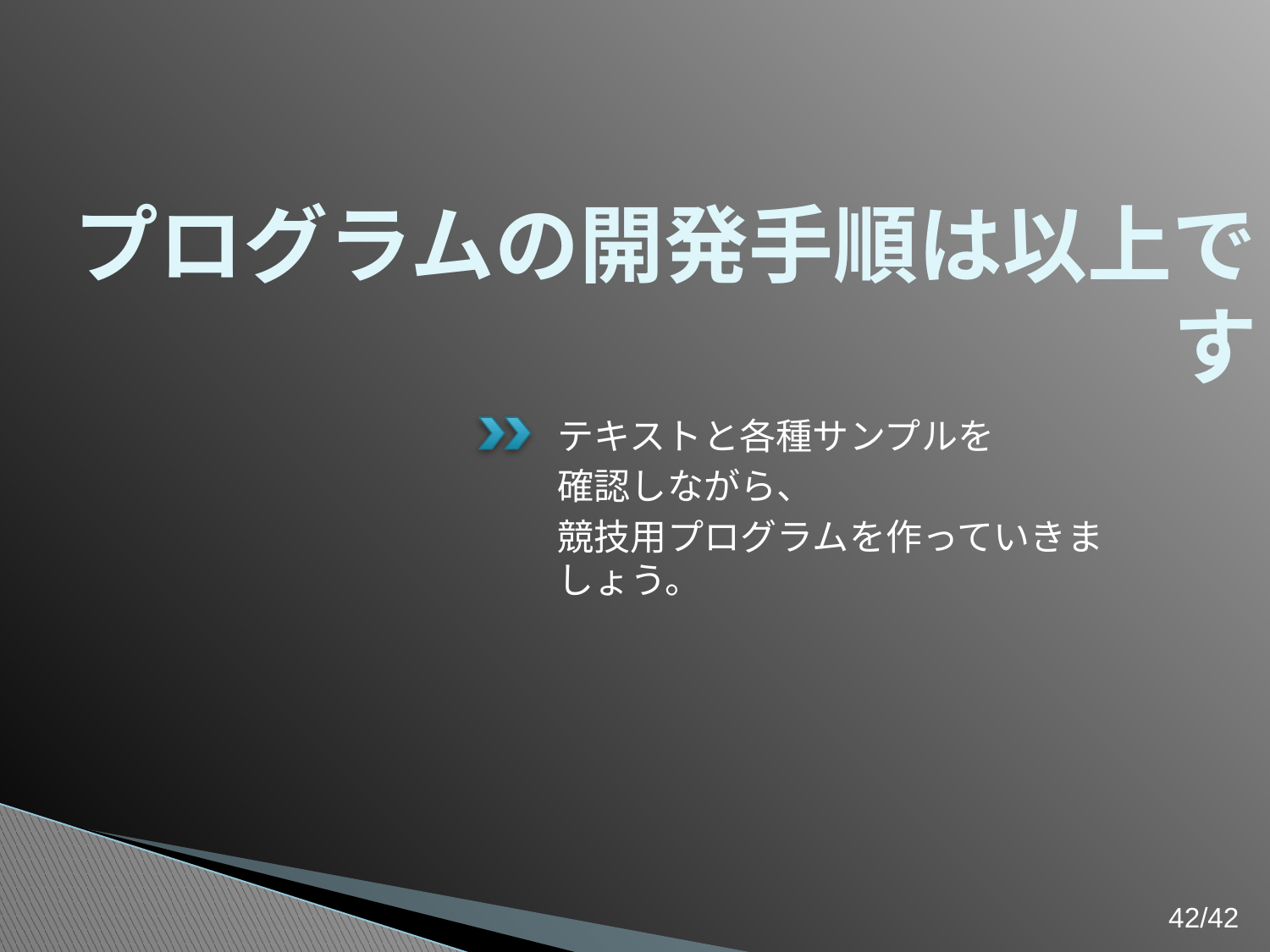

# プログラムの開発手順は以上です
テキストと各種サンプルを
確認しながら、
競技用プログラムを作っていきましょう。
42/42